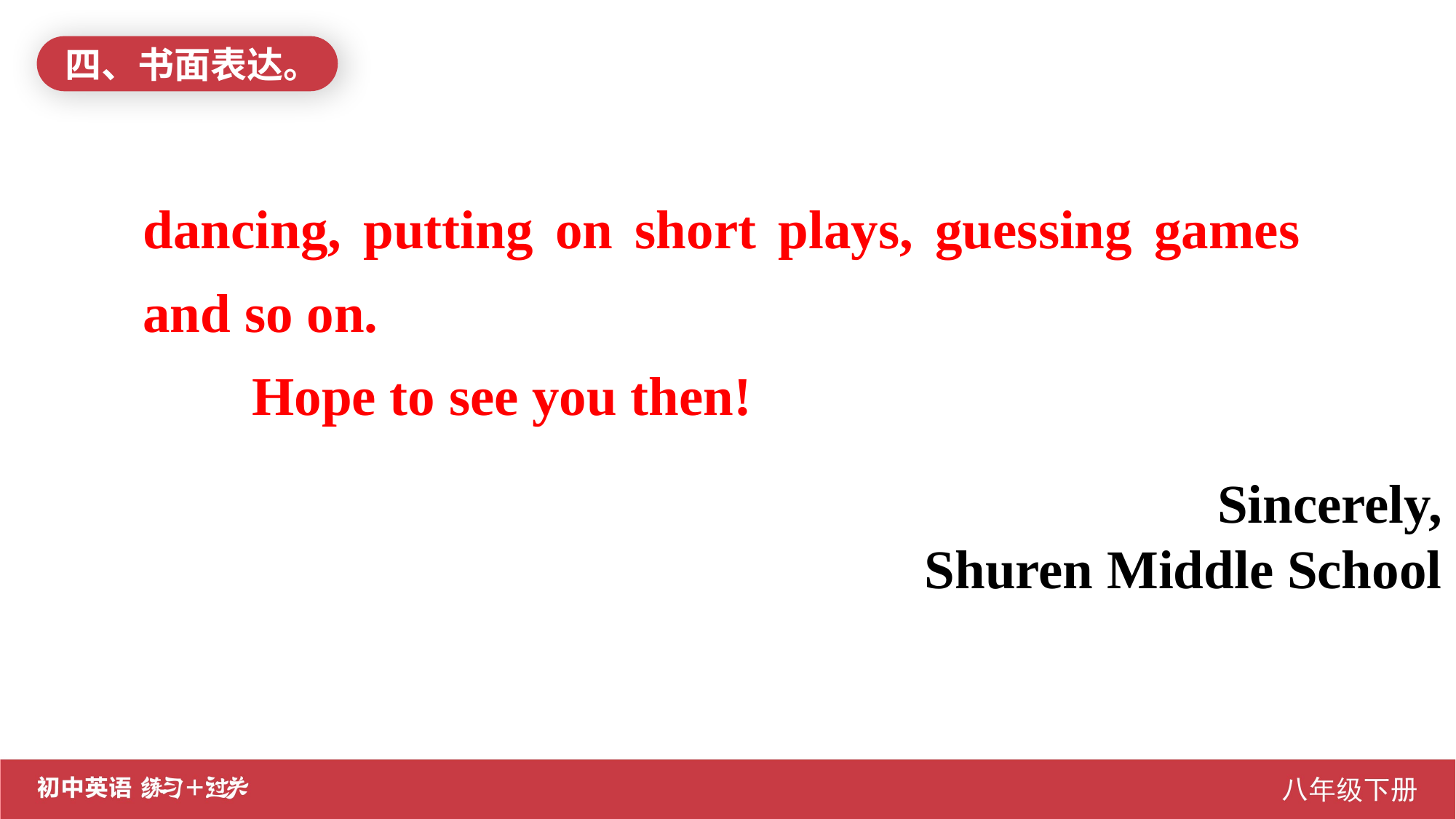

四、书面表达。
dancing, putting on short plays, guessing games and so on.
	Hope to see you then!
Sincerely,
Shuren Middle School